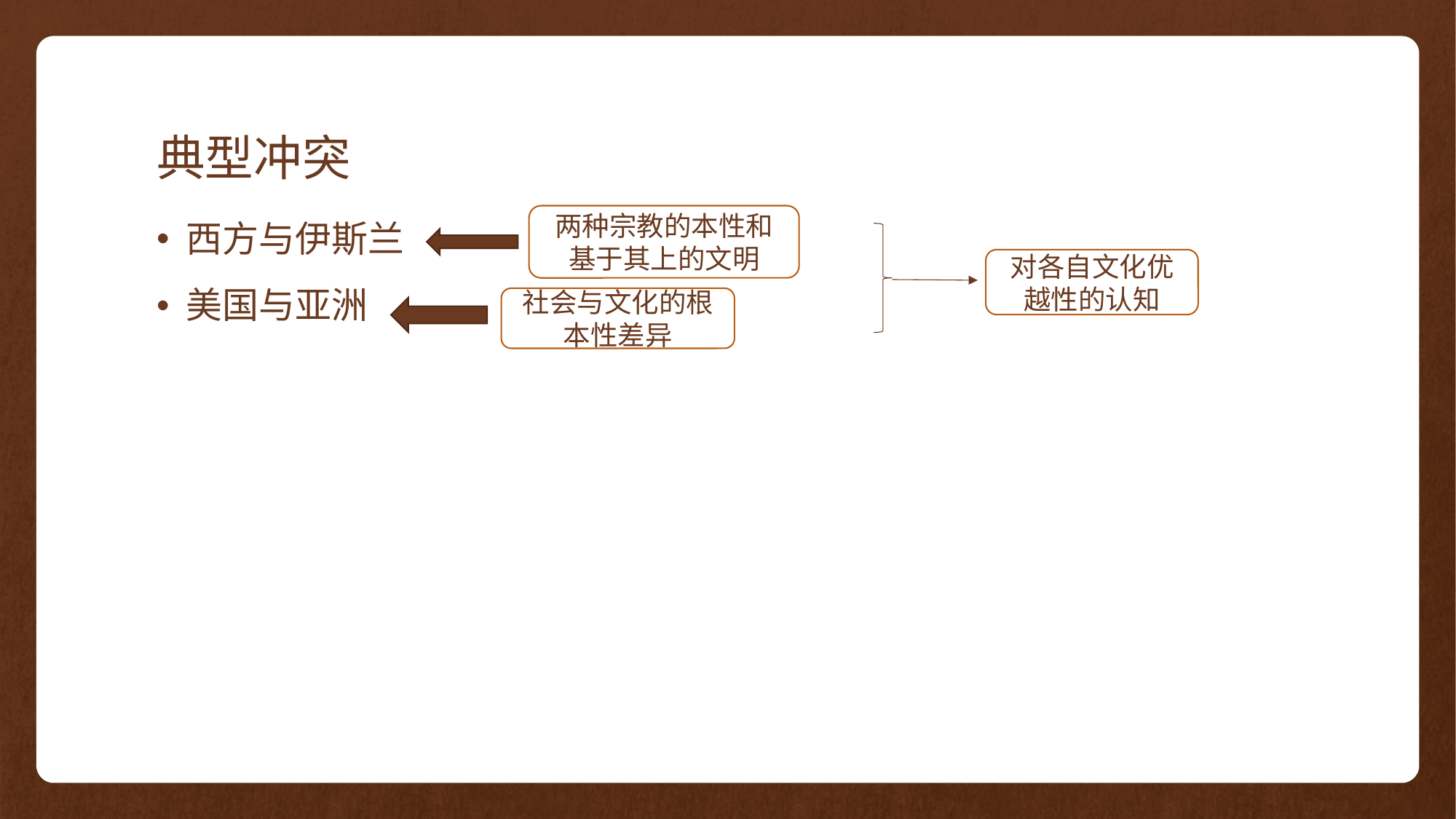

# 典型冲突

两种宗教的本性和基于其上的文明
西方与伊斯兰
美国与亚洲

对各自文化优越性的认知

社会与文化的根本性差异